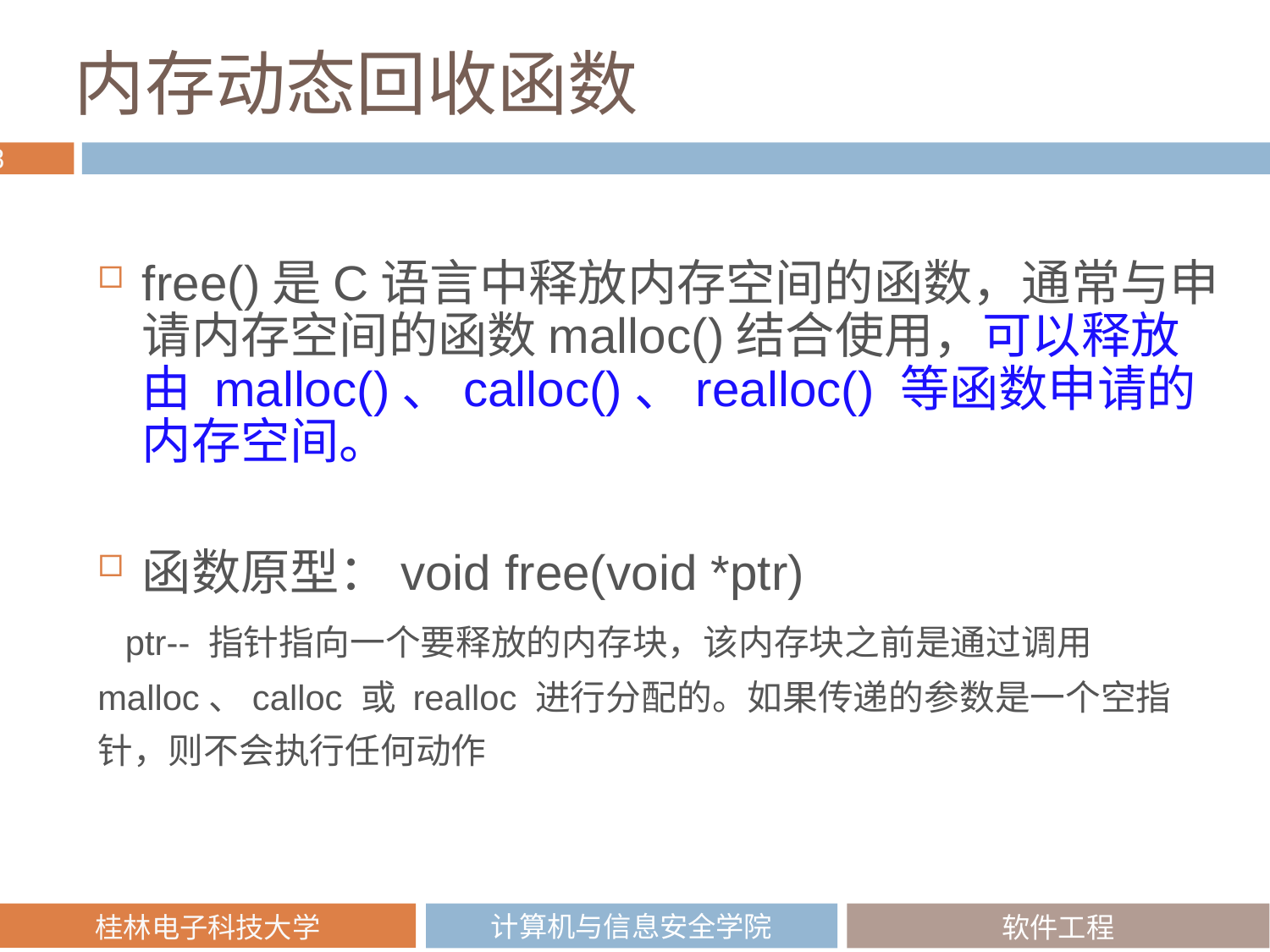

# 内存动态回收函数

free()是C语言中释放内存空间的函数，通常与申请内存空间的函数malloc()结合使用，可以释放由 malloc()、calloc()、realloc() 等函数申请的内存空间。

函数原型：void free(void *ptr)
  ptr-- 指针指向一个要释放的内存块，该内存块之前是通过调用 malloc、calloc 或 realloc 进行分配的。如果传递的参数是一个空指针，则不会执行任何动作